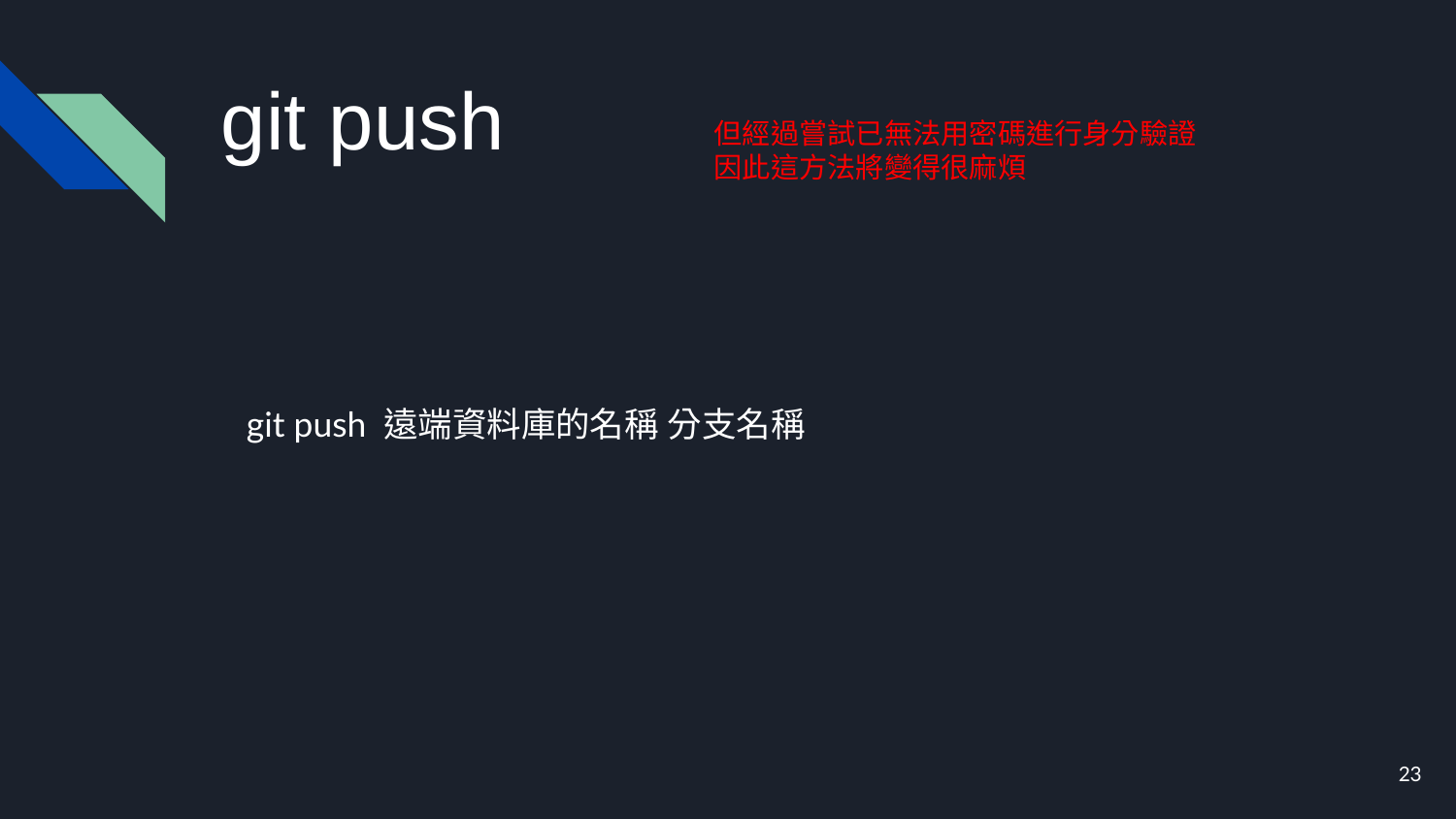

# git push
但經過嘗試已無法用密碼進行身分驗證
因此這方法將變得很麻煩
git push 遠端資料庫的名稱 分支名稱
23